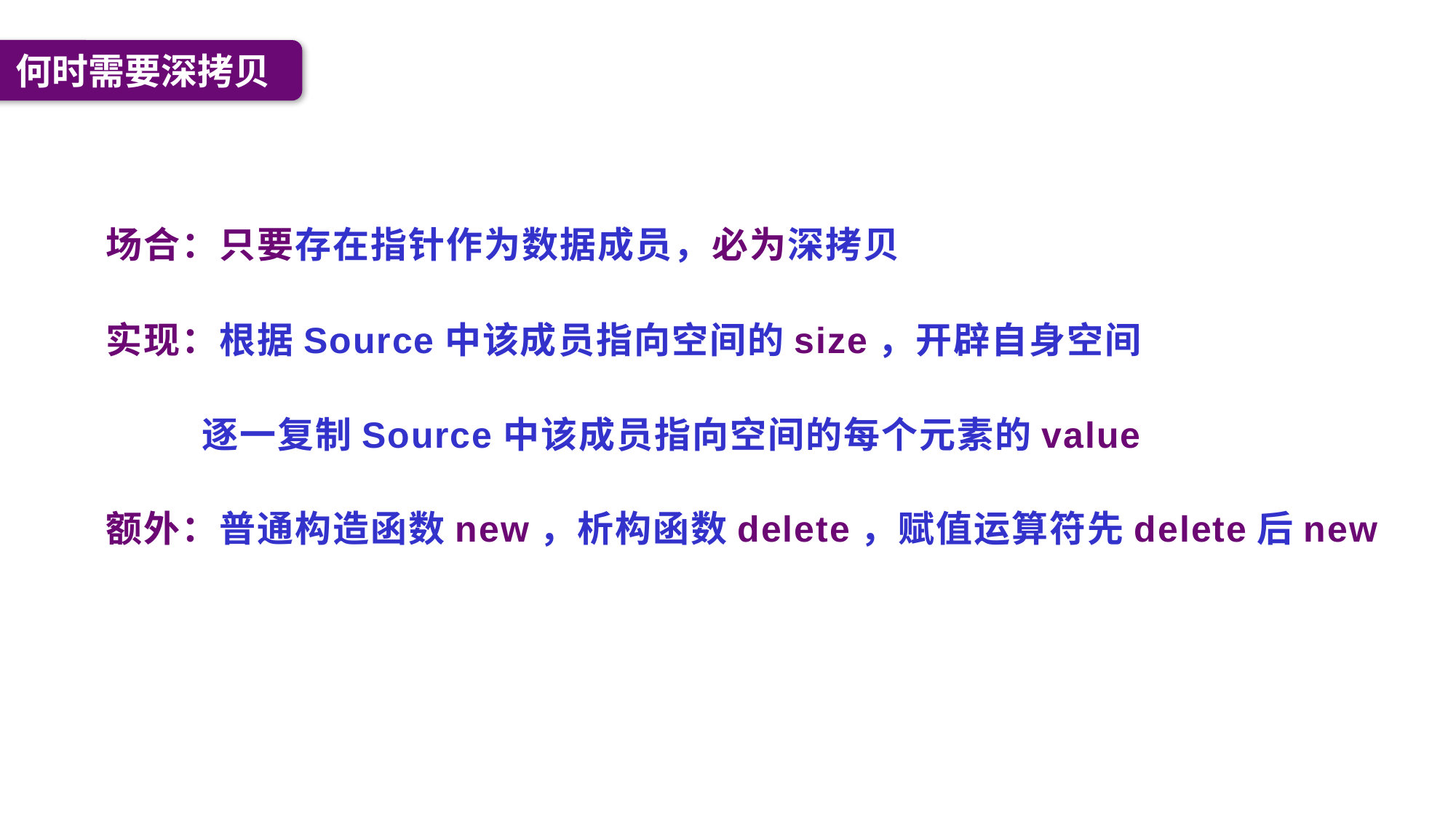

何时需要深拷贝
场合：只要存在指针作为数据成员，必为深拷贝
实现：根据Source中该成员指向空间的size，开辟自身空间
         逐一复制Source中该成员指向空间的每个元素的value
额外：普通构造函数new，析构函数delete，赋值运算符先delete后new
19